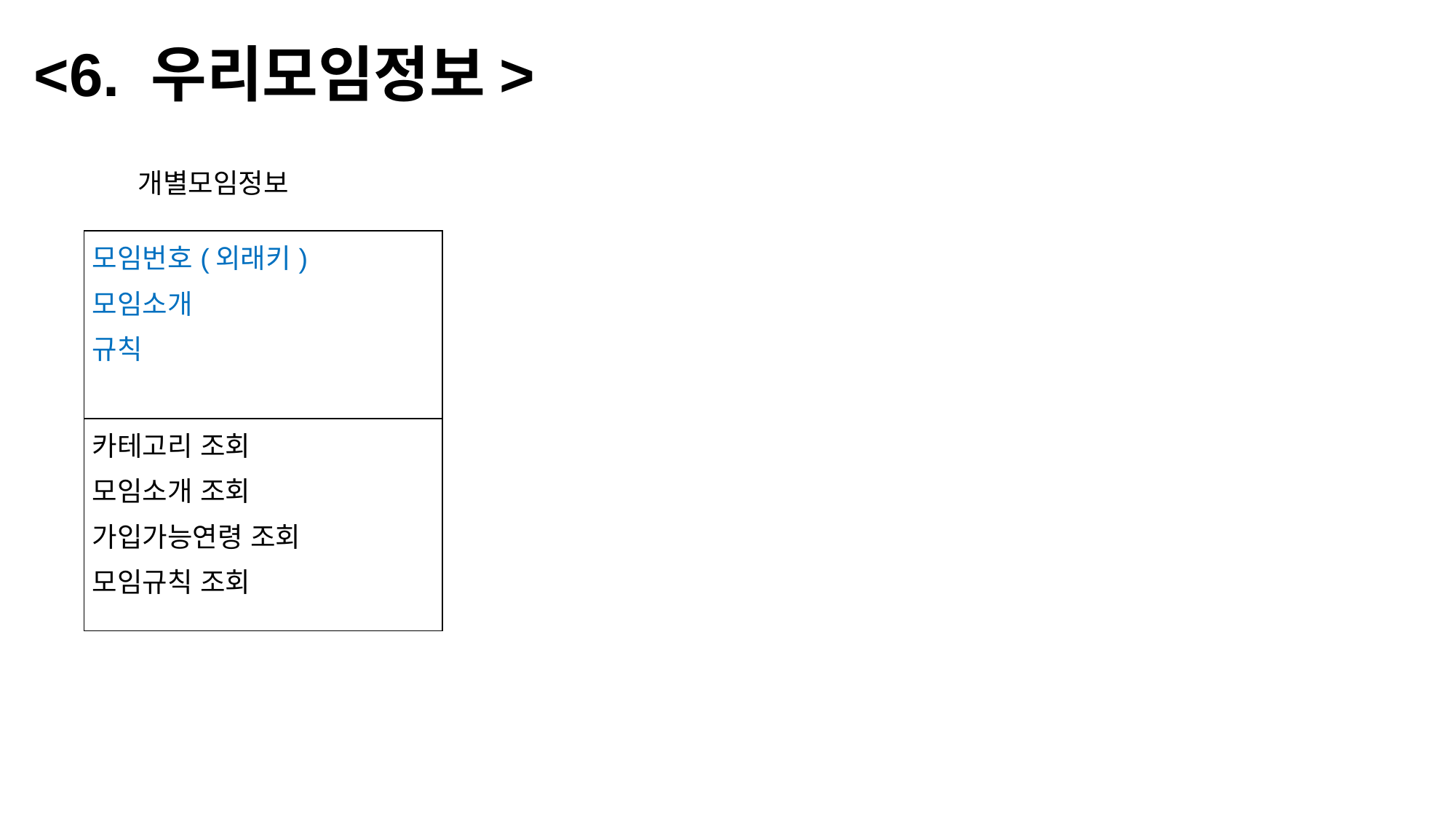

# <6. 우리모임정보>
개별모임정보
| 모임번호(외래키) 모임소개 규칙 |
| --- |
| 카테고리 조회 모임소개 조회 가입가능연령 조회 모임규칙 조회 |